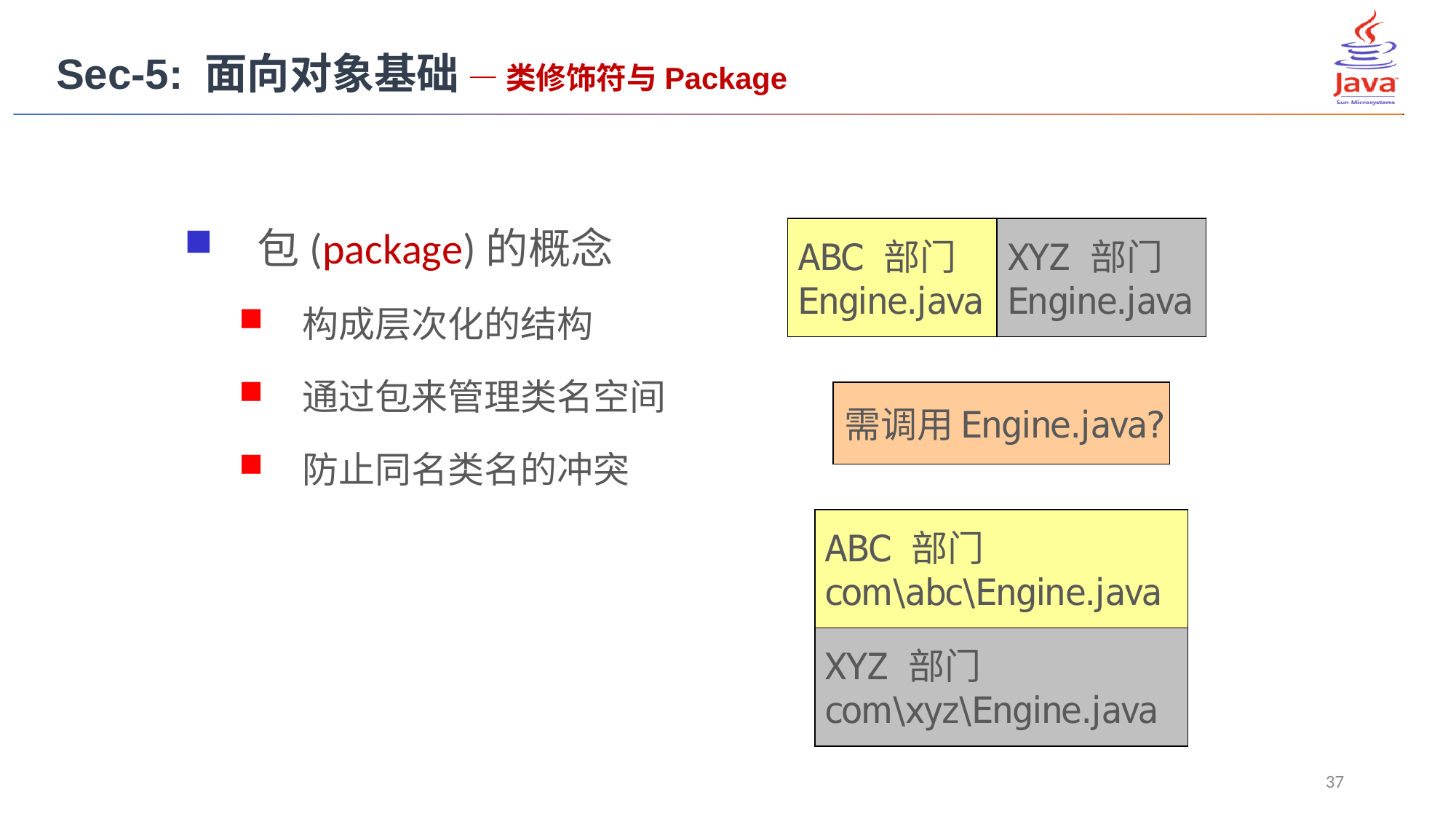

Sec-5: 面向对象基础 — 类修饰符与Package
包(package)的概念
构成层次化的结构
通过包来管理类名空间
防止同名类名的冲突
ABC 部门
Engine.java
XYZ 部门
Engine.java
需调用Engine.java?
ABC 部门
com\abc\Engine.java
XYZ 部门
com\xyz\Engine.java
37